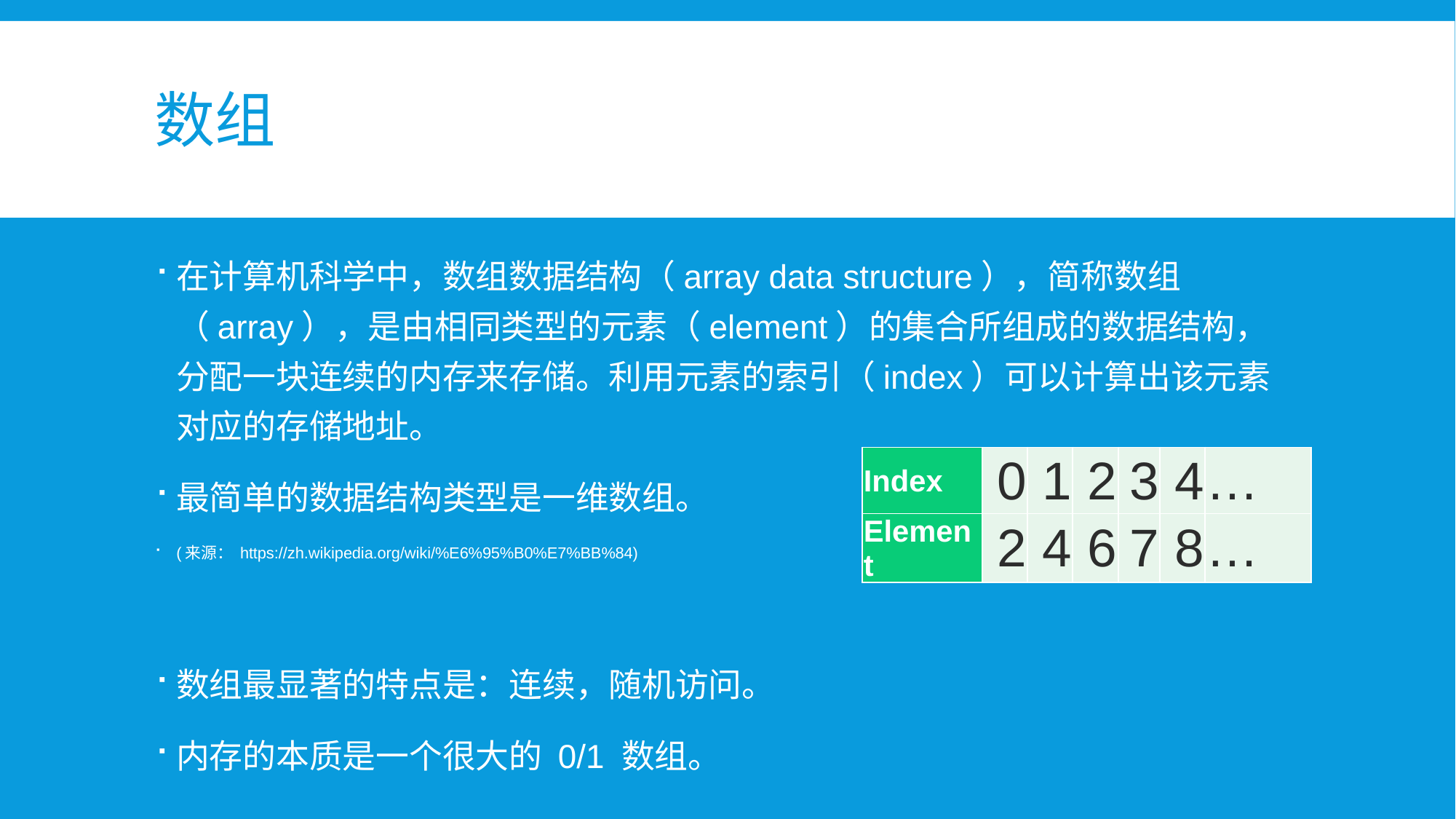

# 数组
在计算机科学中，数组数据结构（array data structure），简称数组（array），是由相同类型的元素（element）的集合所组成的数据结构，分配一块连续的内存来存储。利用元素的索引（index）可以计算出该元素对应的存储地址。
最简单的数据结构类型是一维数组。
(来源： https://zh.wikipedia.org/wiki/%E6%95%B0%E7%BB%84)

数组最显著的特点是：连续，随机访问。
内存的本质是一个很大的 0/1 数组。

| Index | 0 | 1 | 2 | 3 | 4 | … |
| --- | --- | --- | --- | --- | --- | --- |
| Element | 2 | 4 | 6 | 7 | 8 | … |